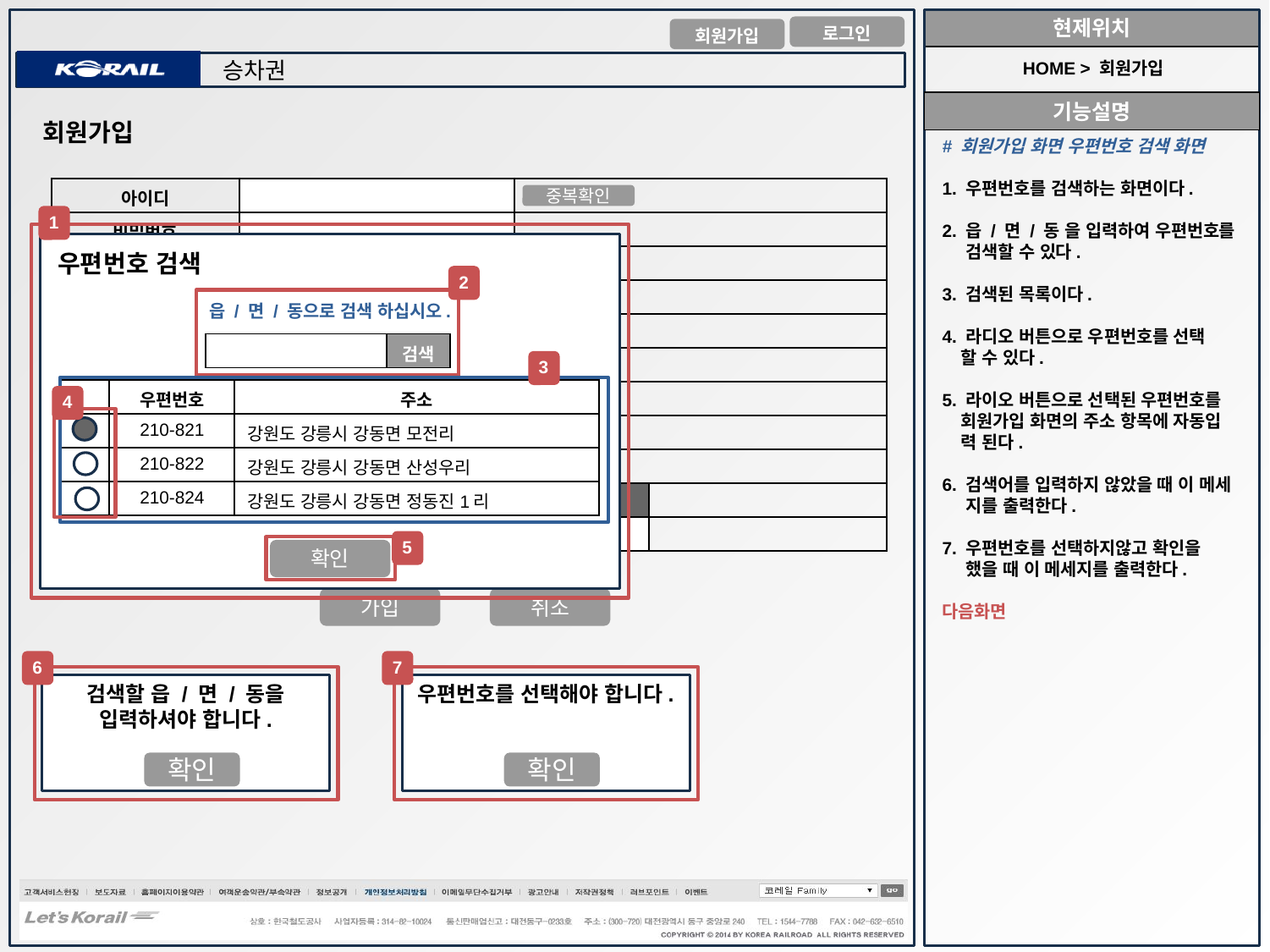

HOME > 회원가입
회원가입
# 회원가입 화면 우편번호 검색 화면

1. 우편번호를 검색하는 화면이다.

2. 읍 / 면 / 동 을 입력하여 우편번호를
    검색할 수 있다.

3. 검색된 목록이다.

4. 라디오 버튼으로 우편번호를 선택
   할 수 있다.

5. 라이오 버튼으로 선택된 우편번호를
   회원가입 화면의 주소 항목에 자동입
   력 된다.

6. 검색어를 입력하지 않았을 때 이 메세
    지를 출력한다.

7. 우편번호를 선택하지않고 확인을
    했을 때 이 메세지를 출력한다.

다음화면
| 아이디 |  |  |  |  |
| --- | --- | --- | --- | --- |
| 비밀번호 |  |  |  |  |
| 비밀번호 확인 |  |  |  |  |
| 성명 |  |  |  |  |
| 성별 | 남 ▼ |  |  |  |
| 전화번호 | - - |  |  |  |
| 휴대전화번호 | - - |  |  |  |
| 이메일 | @ |  |  |  |
| 주소 | - |  |  |  |
|  |  |  |  |  |
|  |  |  |  |  |
중복확인
1

우편번호 검색
2

읍 / 면 / 동으로 검색 하십시오.
|  | 검색 |
| --- | --- |

3

|  | 우편번호 | 주소 |
| --- | --- | --- |
|  | 210-821 | 강원도 강릉시 강동면 모전리 |
|  | 210-822 | 강원도 강릉시 강동면 산성우리 |
|  | 210-824 | 강원도 강릉시 강동면 정동진1리 |

4

우편번호 검색

5

확인
가입
취소
6
7

검색할 읍 / 면 / 동을 입력하셔야 합니다.
우편번호를 선택해야 합니다.
확인
확인